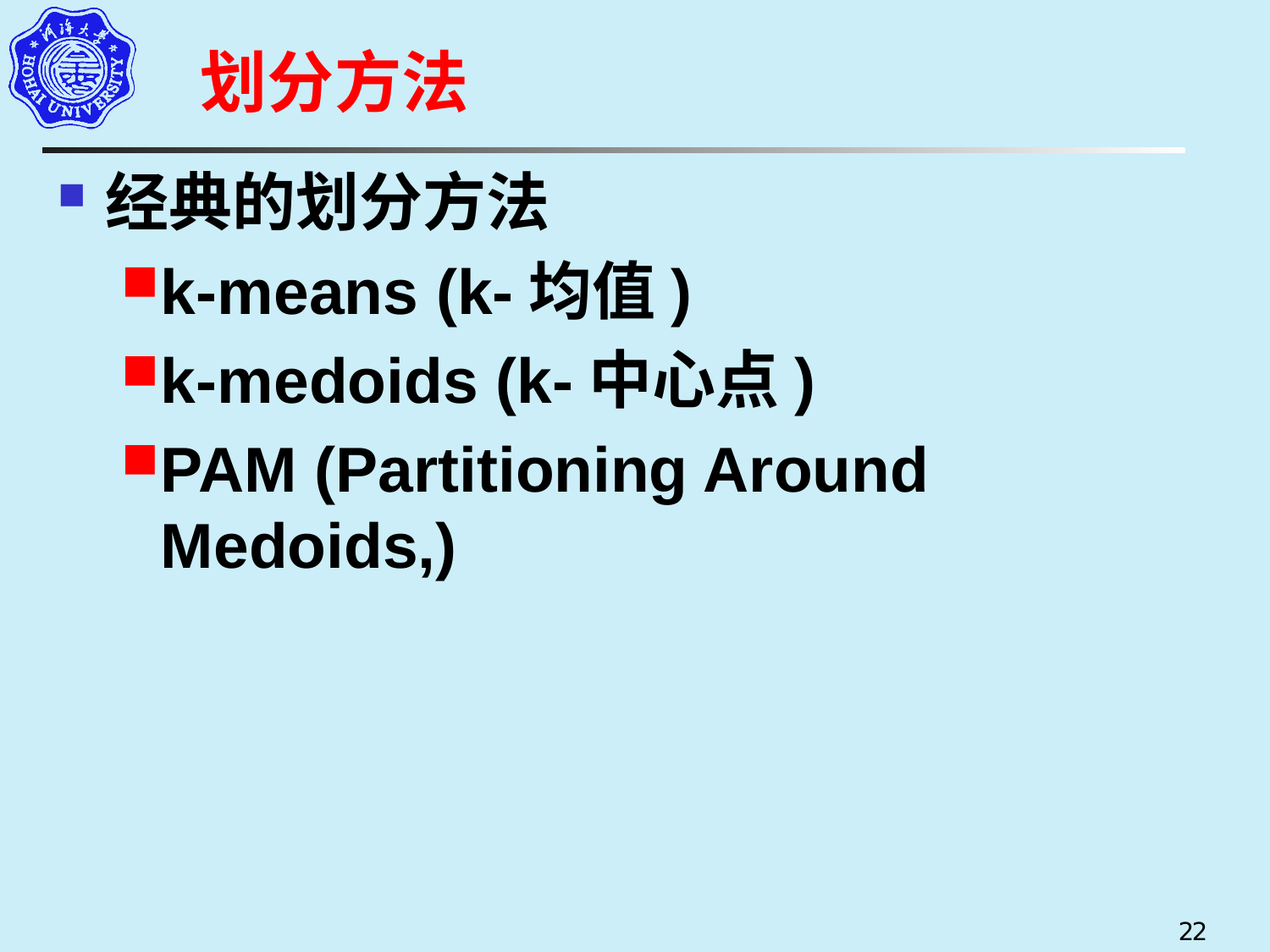

# 划分方法
经典的划分方法
k-means (k-均值)
k-medoids (k-中心点)
PAM (Partitioning Around Medoids,)